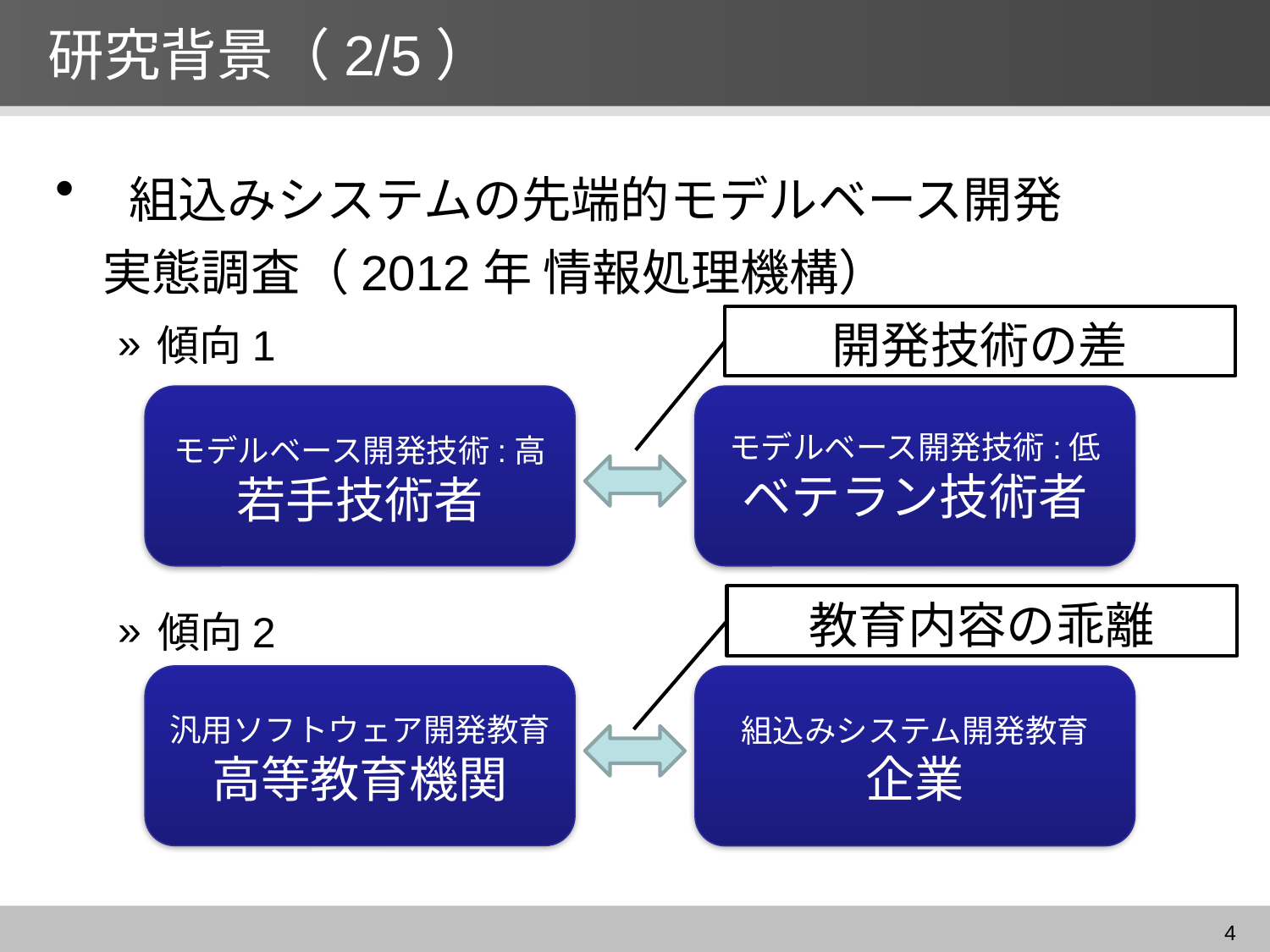

# 研究背景（2/5）
 組込みシステムの先端的モデルベース開発
実態調査（2012年 情報処理機構）
傾向1
開発技術の差
モデルベース開発技術:高
若手技術者
モデルベース開発技術:低
ベテラン技術者

教育内容の乖離
傾向2
汎用ソフトウェア開発教育
高等教育機関
組込みシステム開発教育
企業

4